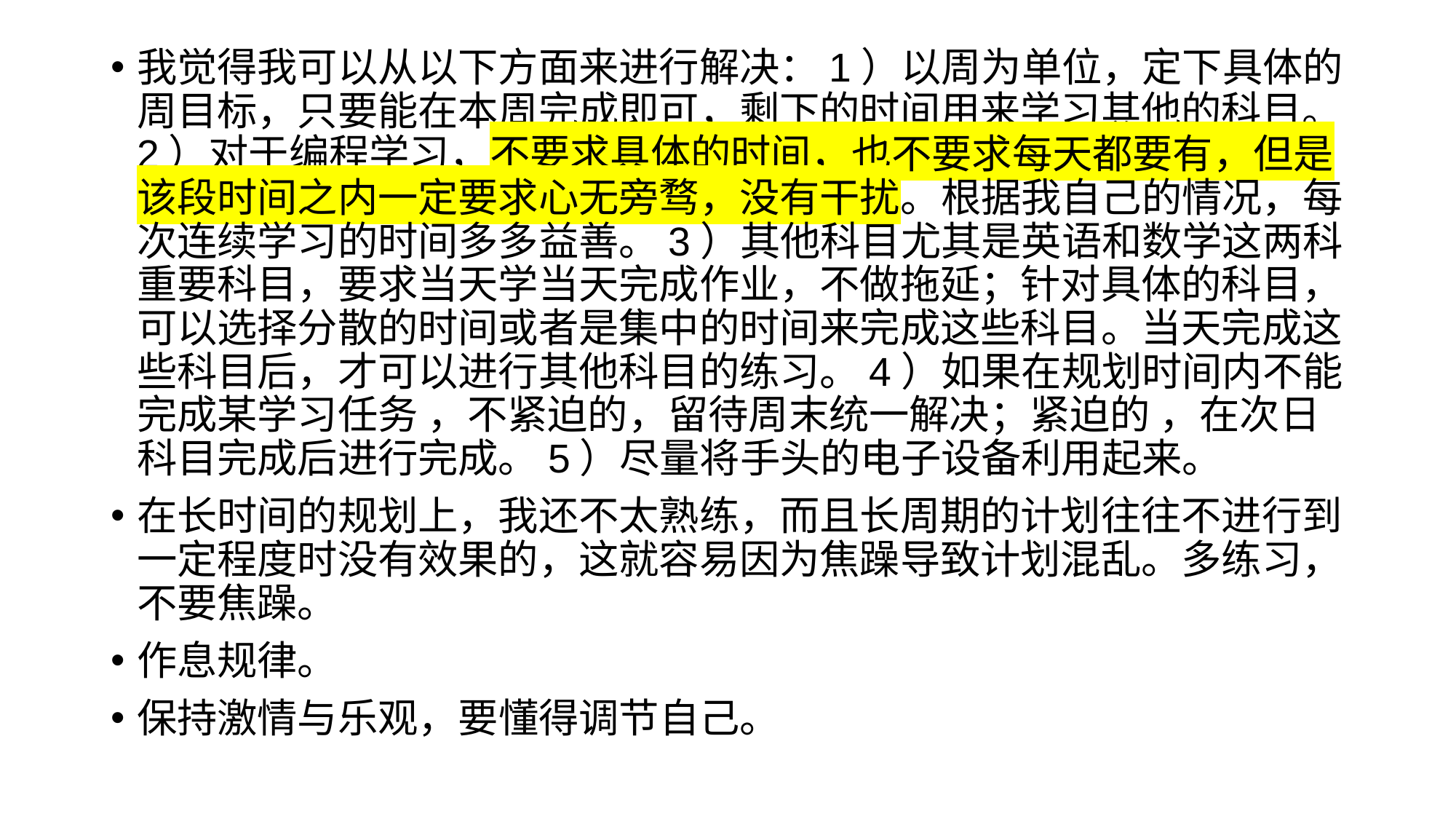

我觉得我可以从以下方面来进行解决：1）以周为单位，定下具体的周目标，只要能在本周完成即可，剩下的时间用来学习其他的科目。2）对于编程学习，不要求具体的时间，也不要求每天都要有，但是该段时间之内一定要求心无旁骛，没有干扰。根据我自己的情况，每次连续学习的时间多多益善。3）其他科目尤其是英语和数学这两科重要科目，要求当天学当天完成作业，不做拖延；针对具体的科目，可以选择分散的时间或者是集中的时间来完成这些科目。当天完成这些科目后，才可以进行其他科目的练习。4）如果在规划时间内不能完成某学习任务 ，不紧迫的，留待周末统一解决；紧迫的 ，在次日科目完成后进行完成。5）尽量将手头的电子设备利用起来。
在长时间的规划上，我还不太熟练，而且长周期的计划往往不进行到一定程度时没有效果的，这就容易因为焦躁导致计划混乱。多练习，不要焦躁。
作息规律。
保持激情与乐观，要懂得调节自己。